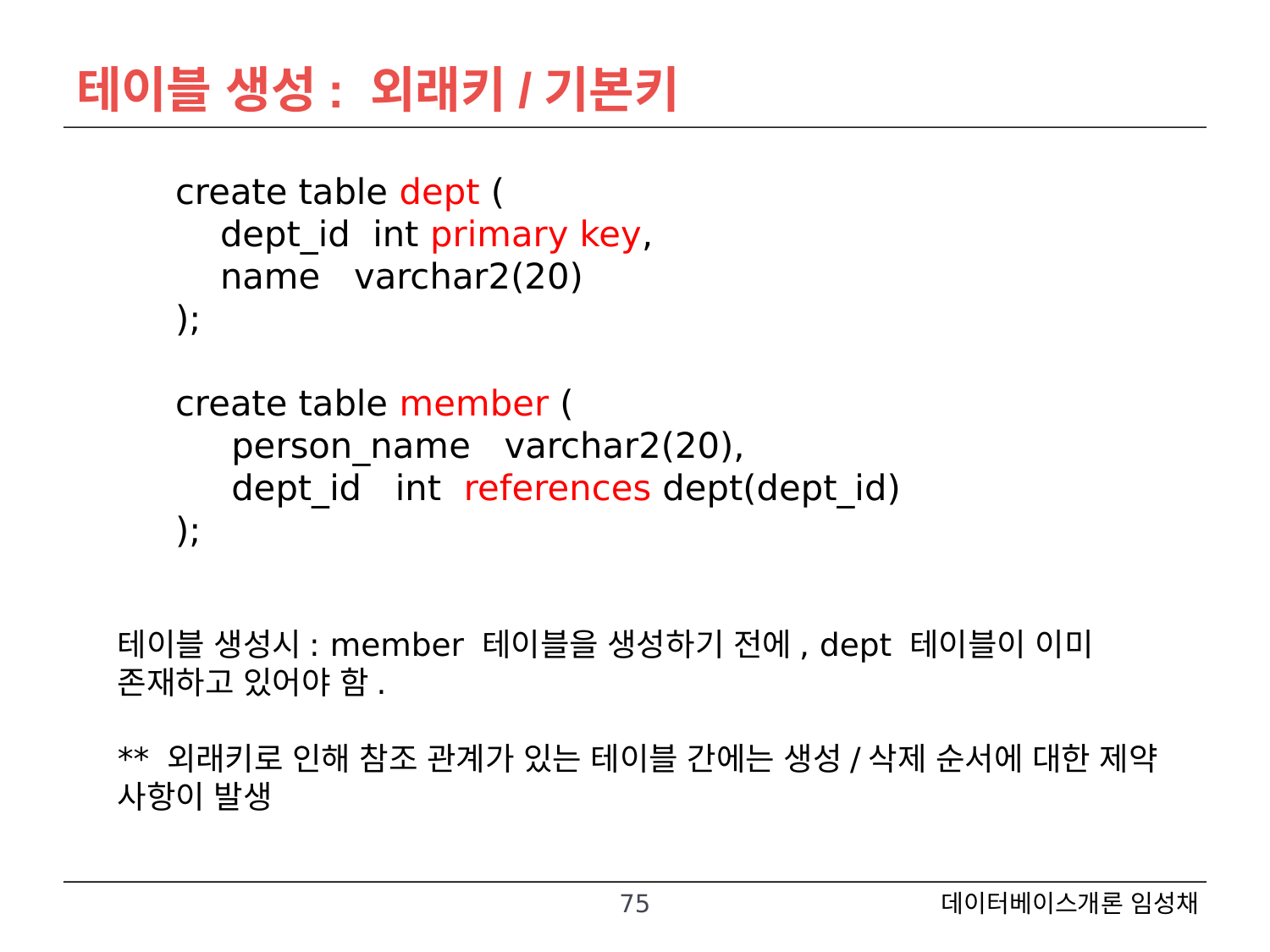

# 테이블 생성: 외래키/기본키
create table dept (
    dept_id  int primary key,
    name   varchar2(20)
);

create table member (
     person_name   varchar2(20),
     dept_id   int  references dept(dept_id)
);
테이블 생성시: member 테이블을 생성하기 전에, dept 테이블이 이미 존재하고 있어야 함.

** 외래키로 인해 참조 관계가 있는 테이블 간에는 생성/삭제 순서에 대한 제약 사항이 발생
75
데이터베이스개론 임성채